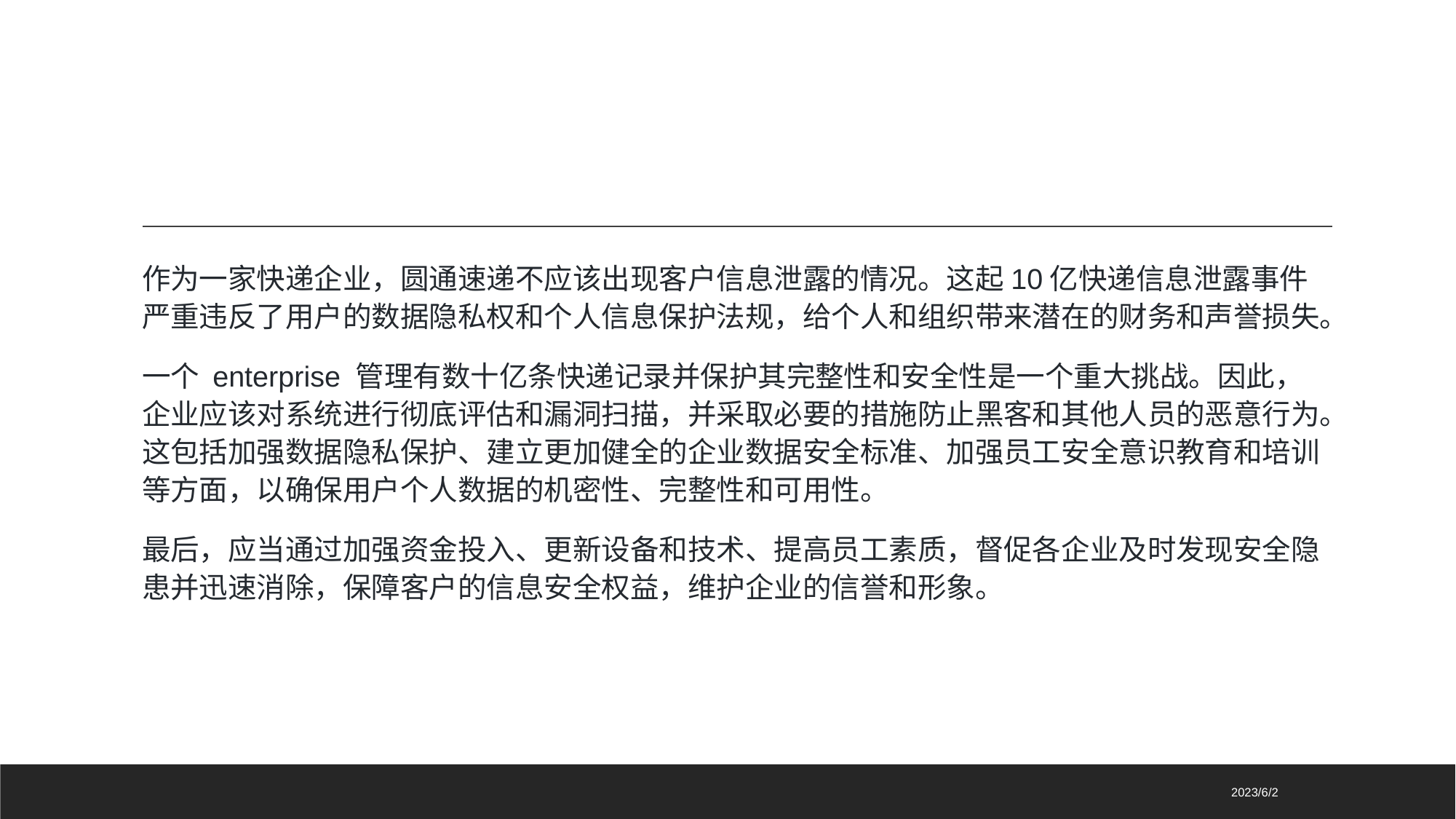

#
作为一家快递企业，圆通速递不应该出现客户信息泄露的情况。这起10亿快递信息泄露事件严重违反了用户的数据隐私权和个人信息保护法规，给个人和组织带来潜在的财务和声誉损失。
一个 enterprise 管理有数十亿条快递记录并保护其完整性和安全性是一个重大挑战。因此，企业应该对系统进行彻底评估和漏洞扫描，并采取必要的措施防止黑客和其他人员的恶意行为。这包括加强数据隐私保护、建立更加健全的企业数据安全标准、加强员工安全意识教育和培训等方面，以确保用户个人数据的机密性、完整性和可用性。
最后，应当通过加强资金投入、更新设备和技术、提高员工素质，督促各企业及时发现安全隐患并迅速消除，保障客户的信息安全权益，维护企业的信誉和形象。

2023/6/2